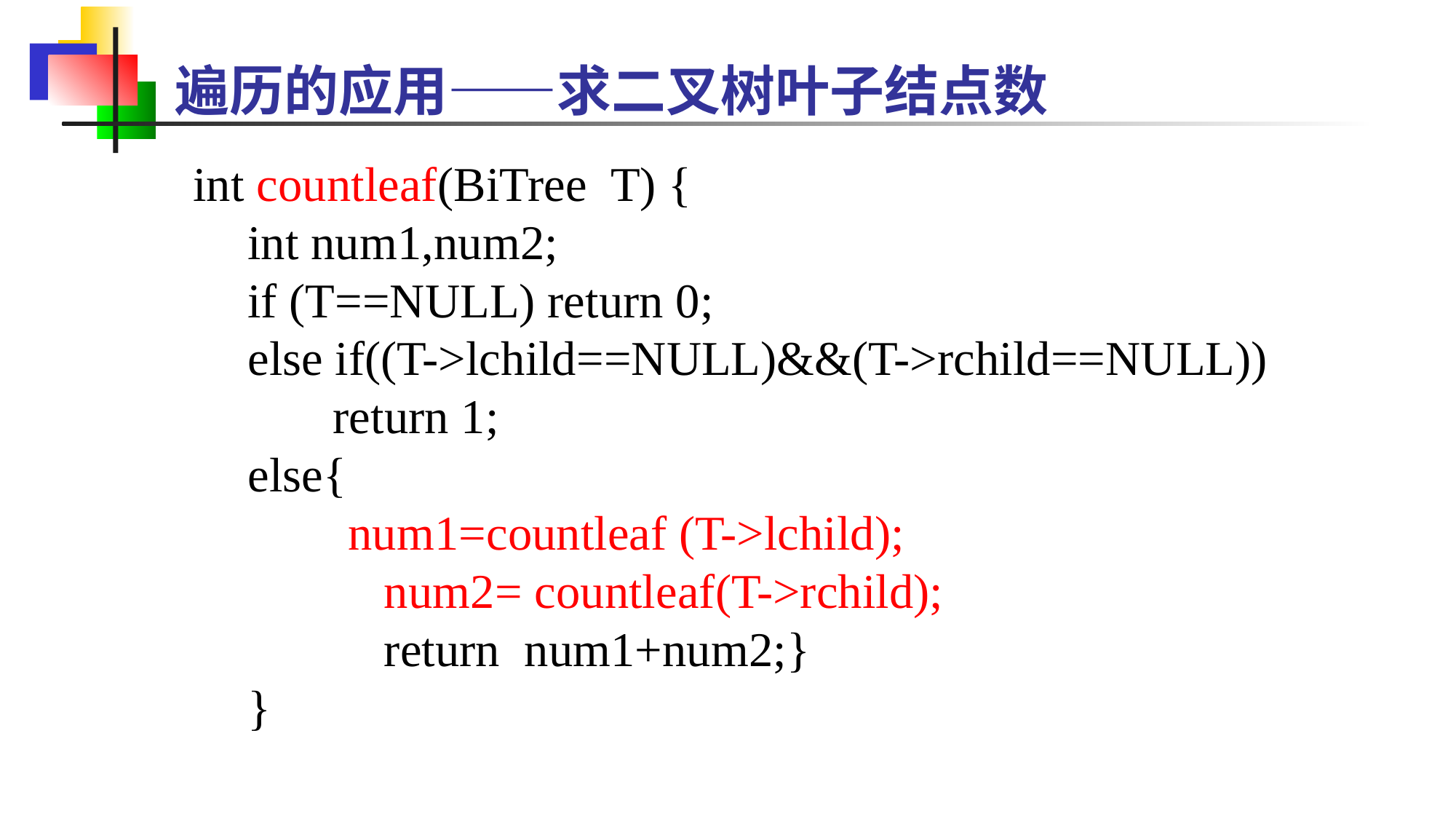

遍历的应用——求二叉树叶子结点数
int countleaf(BiTree  T) {
int num1,num2;
if (T==NULL) return 0;
else if((T->lchild==NULL)&&(T->rchild==NULL))
       return 1;
else{
	      num1=countleaf (T->lchild);
		num2= countleaf(T->rchild);
		return  num1+num2;}
}